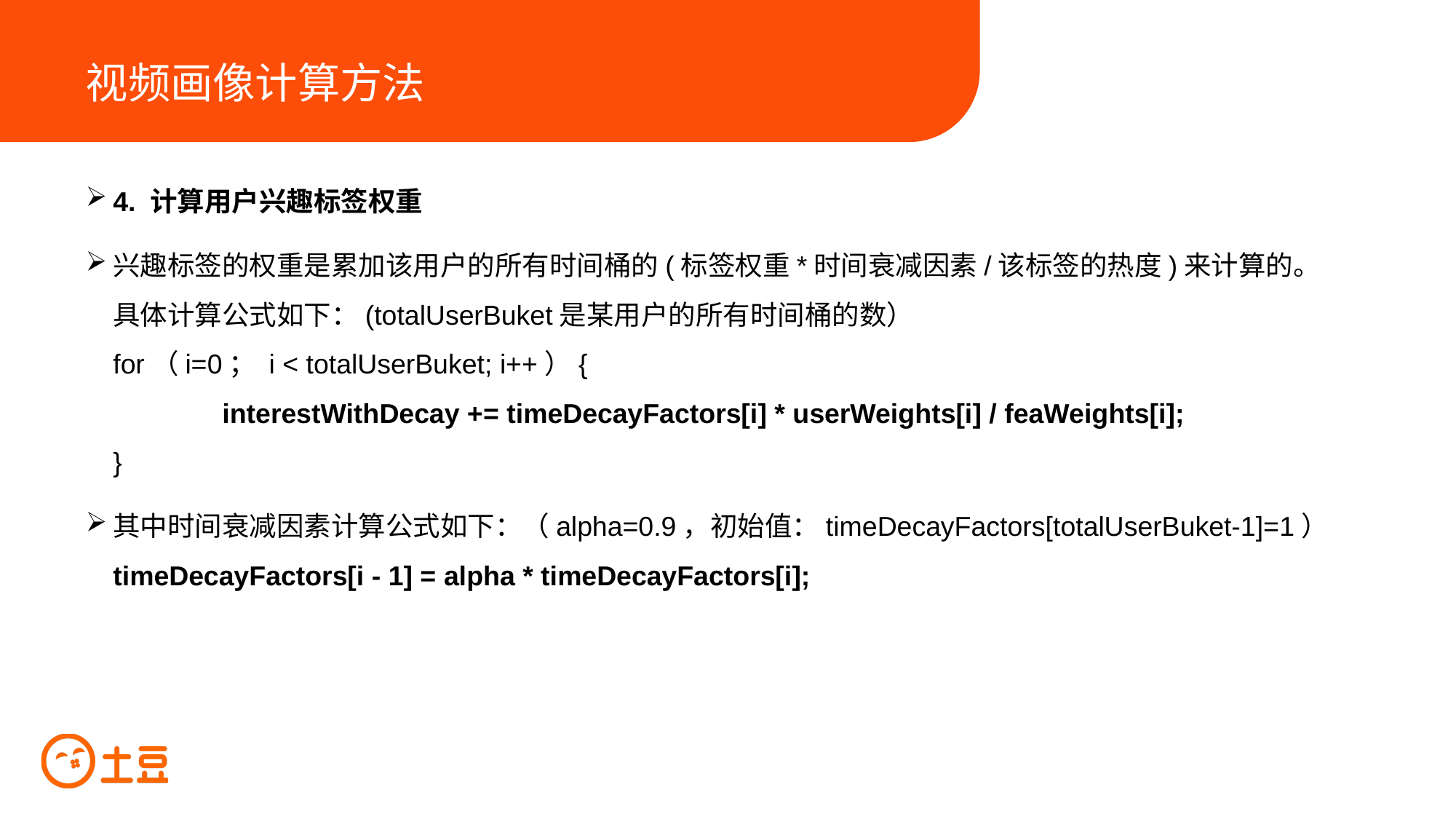

视频画像计算方法

4. 计算用户兴趣标签权重
兴趣标签的权重是累加该用户的所有时间桶的(标签权重*时间衰减因素/该标签的热度)来计算的。
具体计算公式如下：(totalUserBuket是某用户的所有时间桶的数）
for（i=0； i < totalUserBuket; i++）{
	interestWithDecay += timeDecayFactors[i] * userWeights[i] / feaWeights[i];
}
其中时间衰减因素计算公式如下：（alpha=0.9，初始值：timeDecayFactors[totalUserBuket-1]=1）
timeDecayFactors[i - 1] = alpha * timeDecayFactors[i];